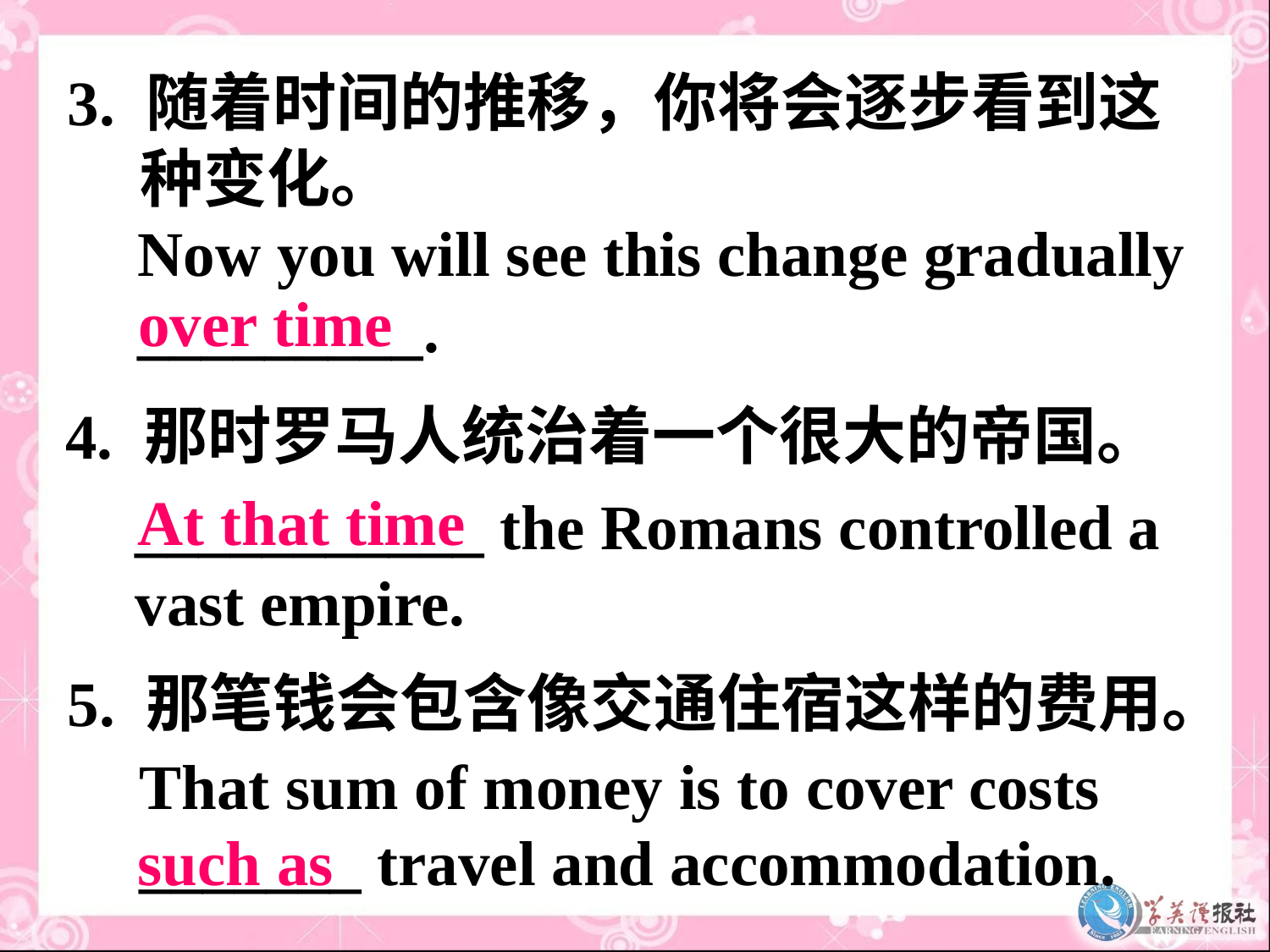

3. 随着时间的推移，你将会逐步看到这
    种变化。
Now you will see this change gradually _________.
over time
4. 那时罗马人统治着一个很大的帝国。
At that time
___________ the Romans controlled a vast empire.
5. 那笔钱会包含像交通住宿这样的费用。
That sum of money is to cover costs _______ travel and accommodation.
such as